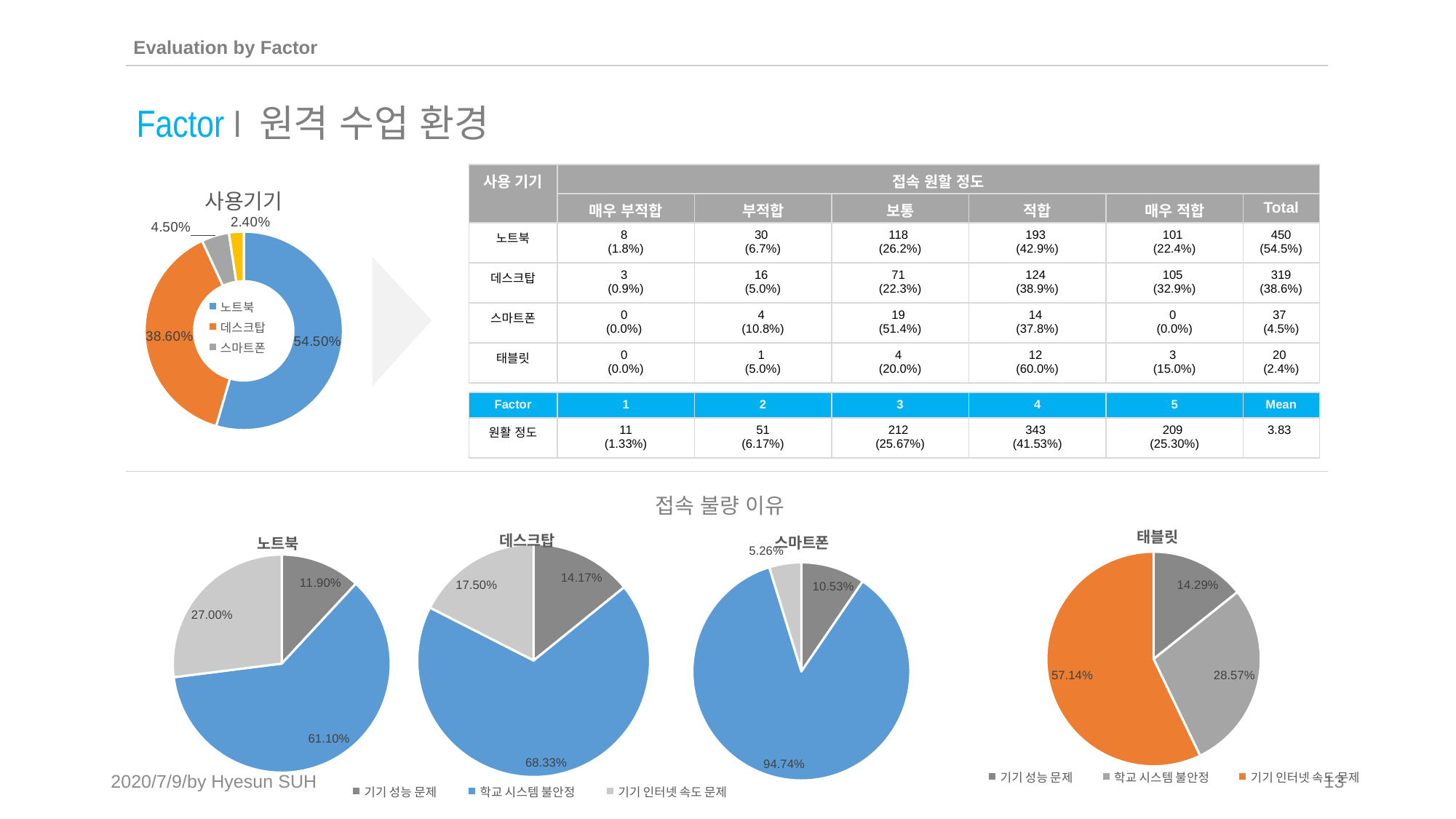

Evaluation by Factor
Factor I 원격 수업 환경
| 사용 기기 | 접속 원할 정도 |  |  |  |  |  |
| --- | --- | --- | --- | --- | --- | --- |
|  | 매우 부적합 | 부적합 | 보통 | 적합 | 매우 적합 | Total |
| 노트북 | 8 (1.8%) | 30 (6.7%) | 118 (26.2%) | 193 (42.9%) | 101 (22.4%) | 450 (54.5%) |
| 데스크탑 | 3 (0.9%) | 16 (5.0%) | 71 (22.3%) | 124 (38.9%) | 105 (32.9%) | 319 (38.6%) |
| 스마트폰 | 0 (0.0%) | 4 (10.8%) | 19 (51.4%) | 14 (37.8%) | 0 (0.0%) | 37 (4.5%) |
| 태블릿 | 0 (0.0%) | 1 (5.0%) | 4 (20.0%) | 12 (60.0%) | 3 (15.0%) | 20 (2.4%) |

### Chart:

| Category | 사용기기 |
|---|---|
| 노트북 | 0.545 |
| 데스크탑 | 0.386 |
| 스마트폰 | 0.045 |
| 태블릿 | 0.024 |
| Factor | 1 | 2 | 3 | 4 | 5 | Mean |
| --- | --- | --- | --- | --- | --- | --- |
| 원활 정도 | 11 (1.33%) | 51 (6.17%) | 212 (25.67%) | 343 (41.53%) | 209 (25.30%) | 3.83 |

### Chart: 데스크탑

| Category | 열1 |
|---|---|
| 기기 성능 문제 | 0.1417 |
| 학교 시스템 불안정 | 0.6833 |
| 기기 인터넷 속도 문제 | 0.175 |
접속 불량 이유

### Chart: 태블릿

| Category | 태블릿 |
|---|---|
| 기기 성능 문제 | 0.1429 |
| 학교 시스템 불안정 | 0.2857 |
| 기기 인터넷 속도 문제 | 0.5714 |

### Chart: 노트북

| Category | 노트북2 |
|---|---|
| 기기 성능 문제 | 0.119 |
| 학교 시스템 불안정 | 0.611 |
| 기기 인터넷 속도 문제 | 0.27 |

### Chart:

| Category | 스마트폰 |
|---|---|
| 기기 성능 문제 | 0.1053 |
| 학교 시스템 불안정 | 0.9474 |
| 기기 인터넷 속도 문제 | 0.0526 |
2020/7/9/by Hyesun SUH
13